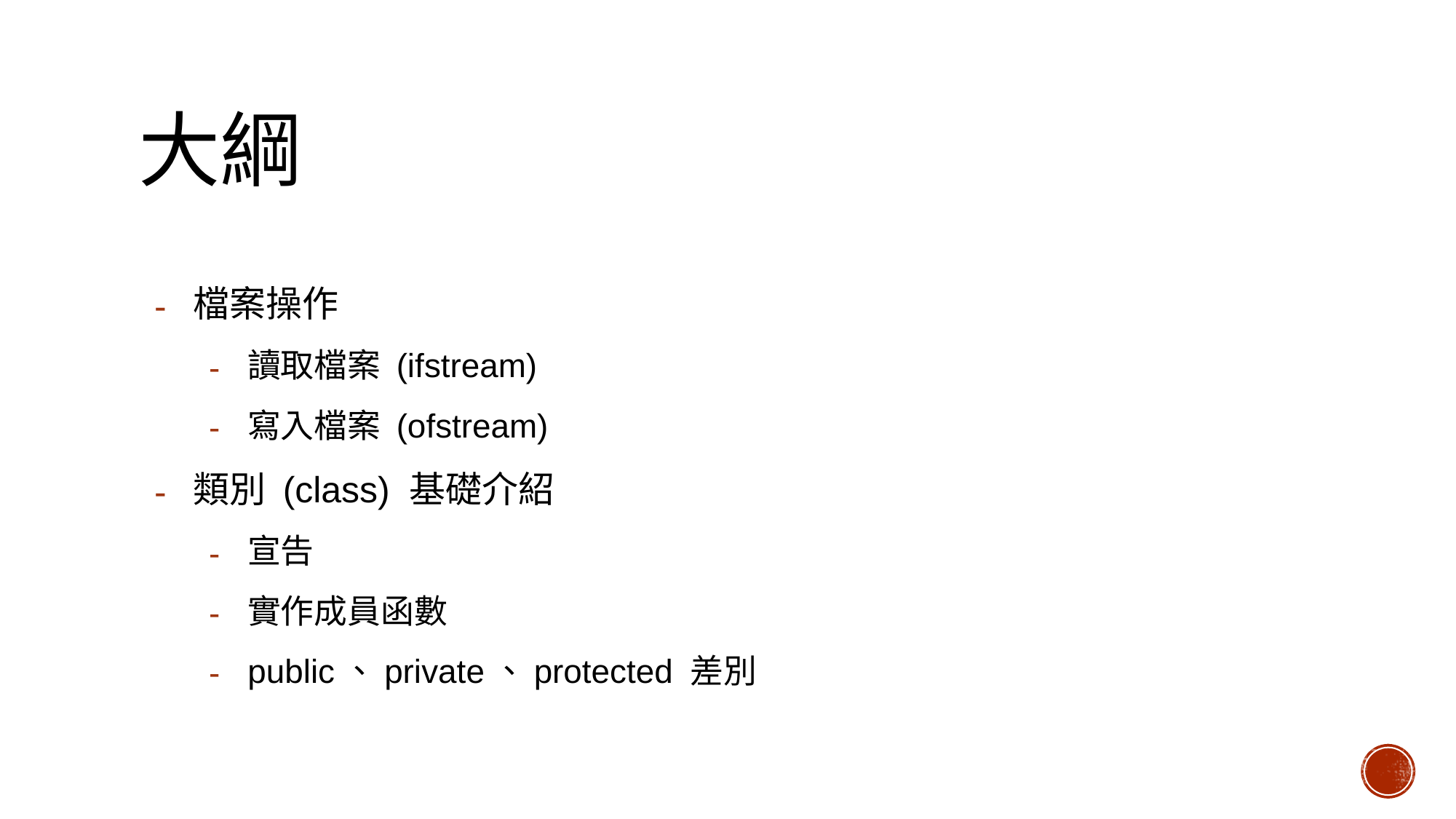

# 大綱
檔案操作
讀取檔案 (ifstream)
寫入檔案 (ofstream)
類別 (class) 基礎介紹
宣告
實作成員函數
public、private、protected 差別